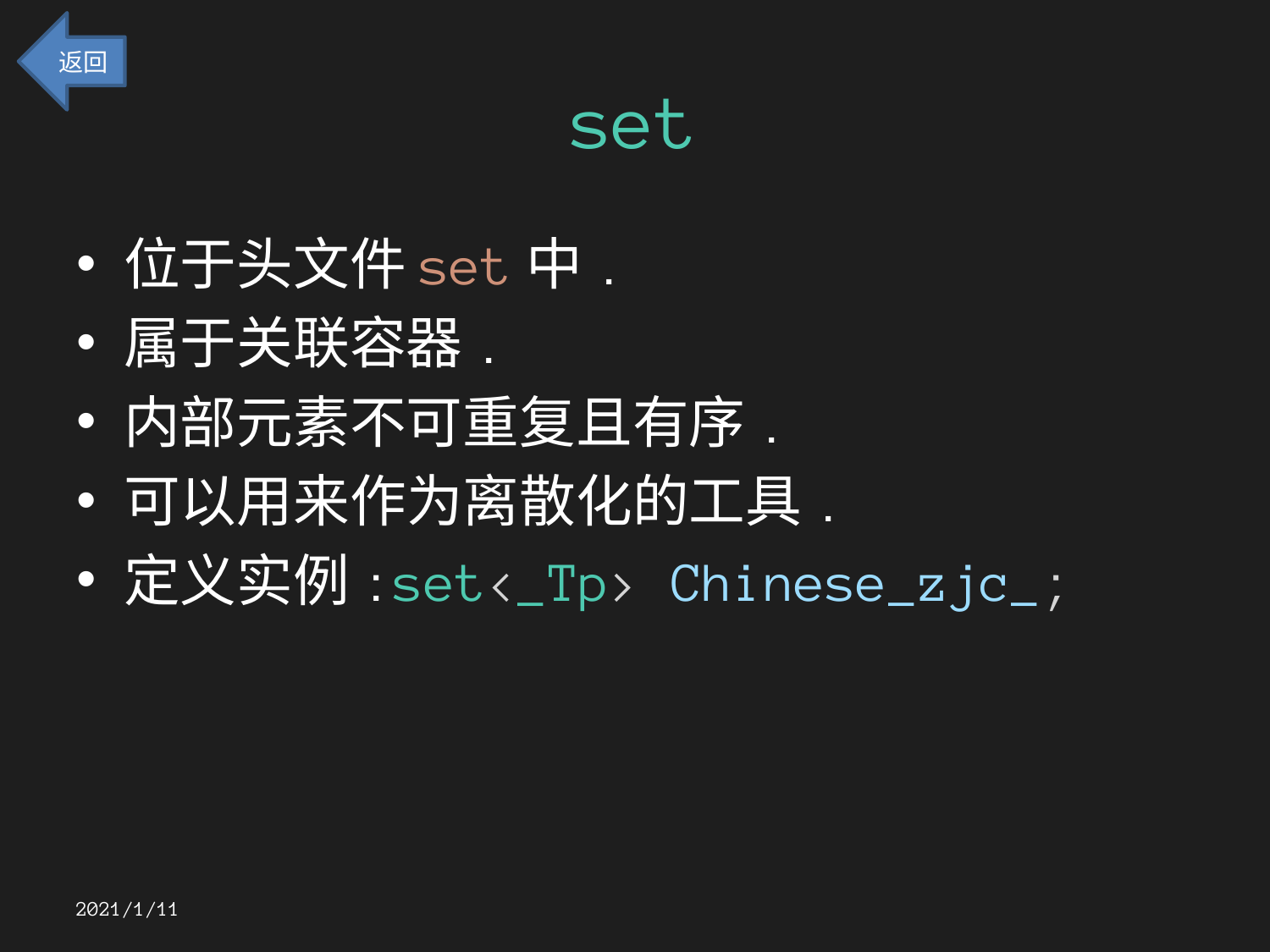

返回
# set
位于头文件set中.
属于关联容器.
内部元素不可重复且有序.
可以用来作为离散化的工具.
定义实例:set<_Tp> Chinese_zjc_;
2021/1/11